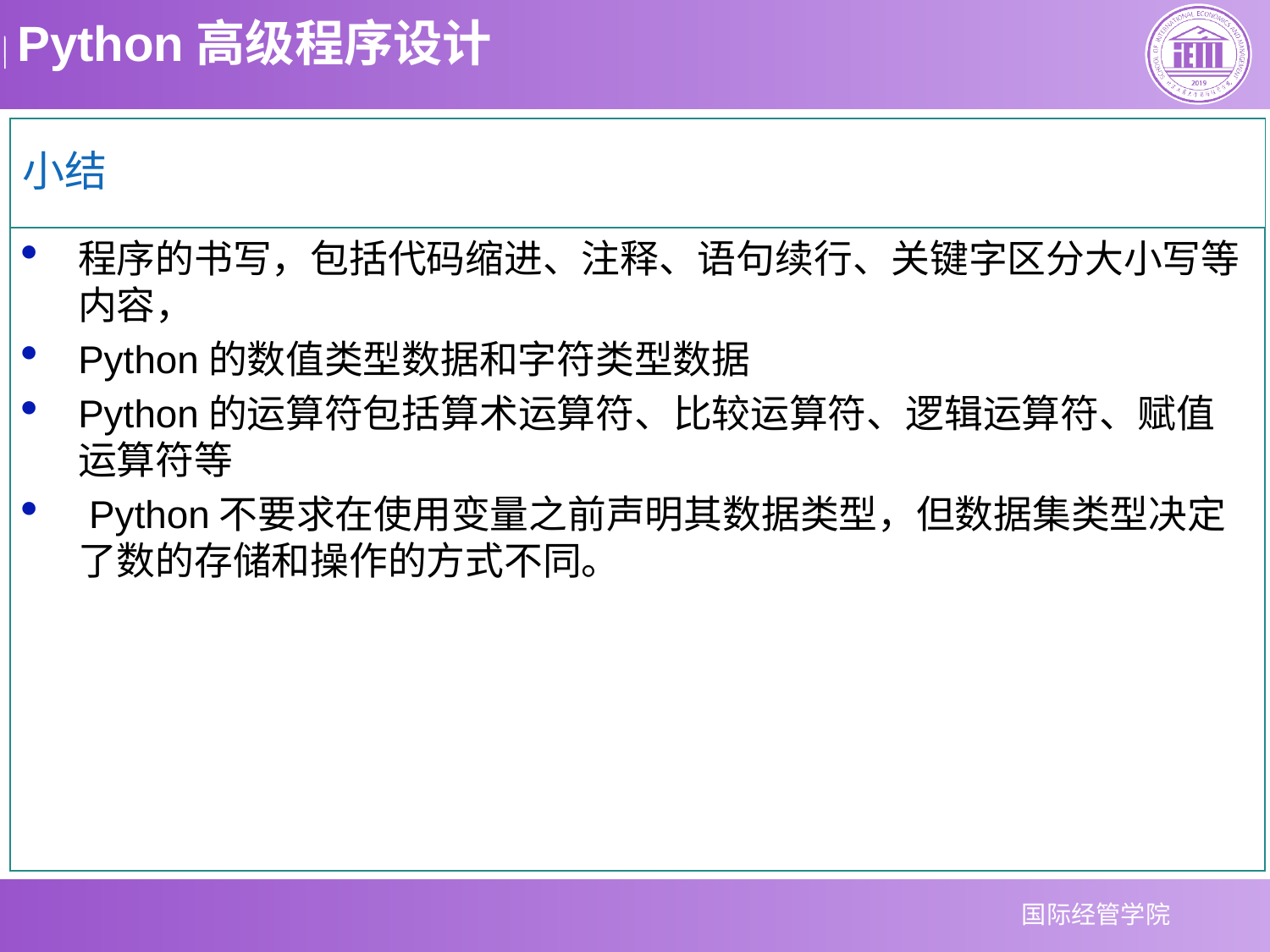

小结
程序的书写，包括代码缩进、注释、语句续行、关键字区分大小写等内容，
Python的数值类型数据和字符类型数据
Python的运算符包括算术运算符、比较运算符、逻辑运算符、赋值运算符等
 Python不要求在使用变量之前声明其数据类型，但数据集类型决定了数的存储和操作的方式不同。